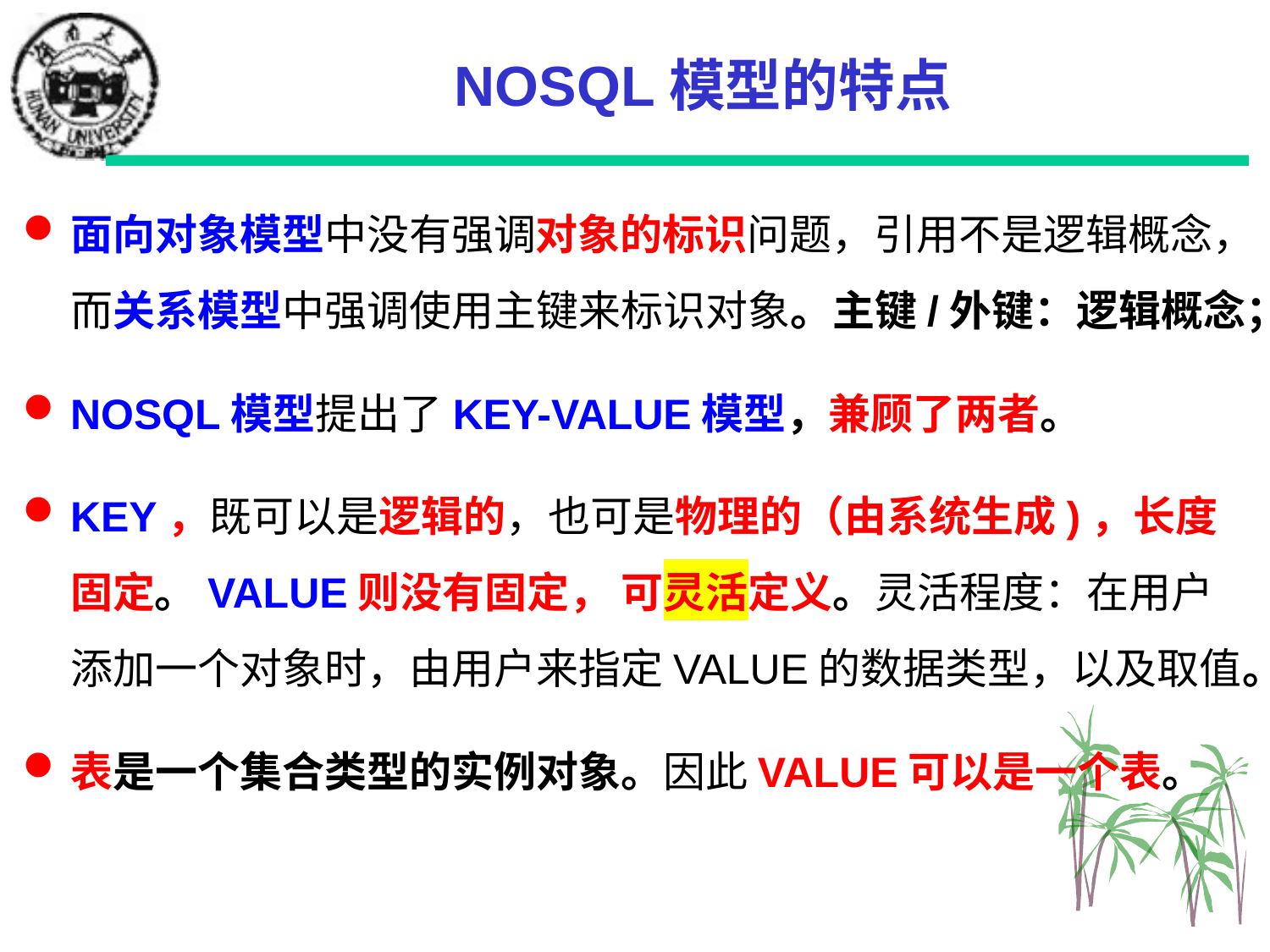

# NOSQL模型的特点
面向对象模型中没有强调对象的标识问题，引用不是逻辑概念，而关系模型中强调使用主键来标识对象。主键/外键：逻辑概念；
NOSQL模型提出了KEY-VALUE模型，兼顾了两者。
KEY，既可以是逻辑的，也可是物理的（由系统生成)，长度固定。VALUE则没有固定， 可灵活定义。灵活程度：在用户添加一个对象时，由用户来指定VALUE的数据类型，以及取值。
表是一个集合类型的实例对象。因此VALUE可以是一个表。